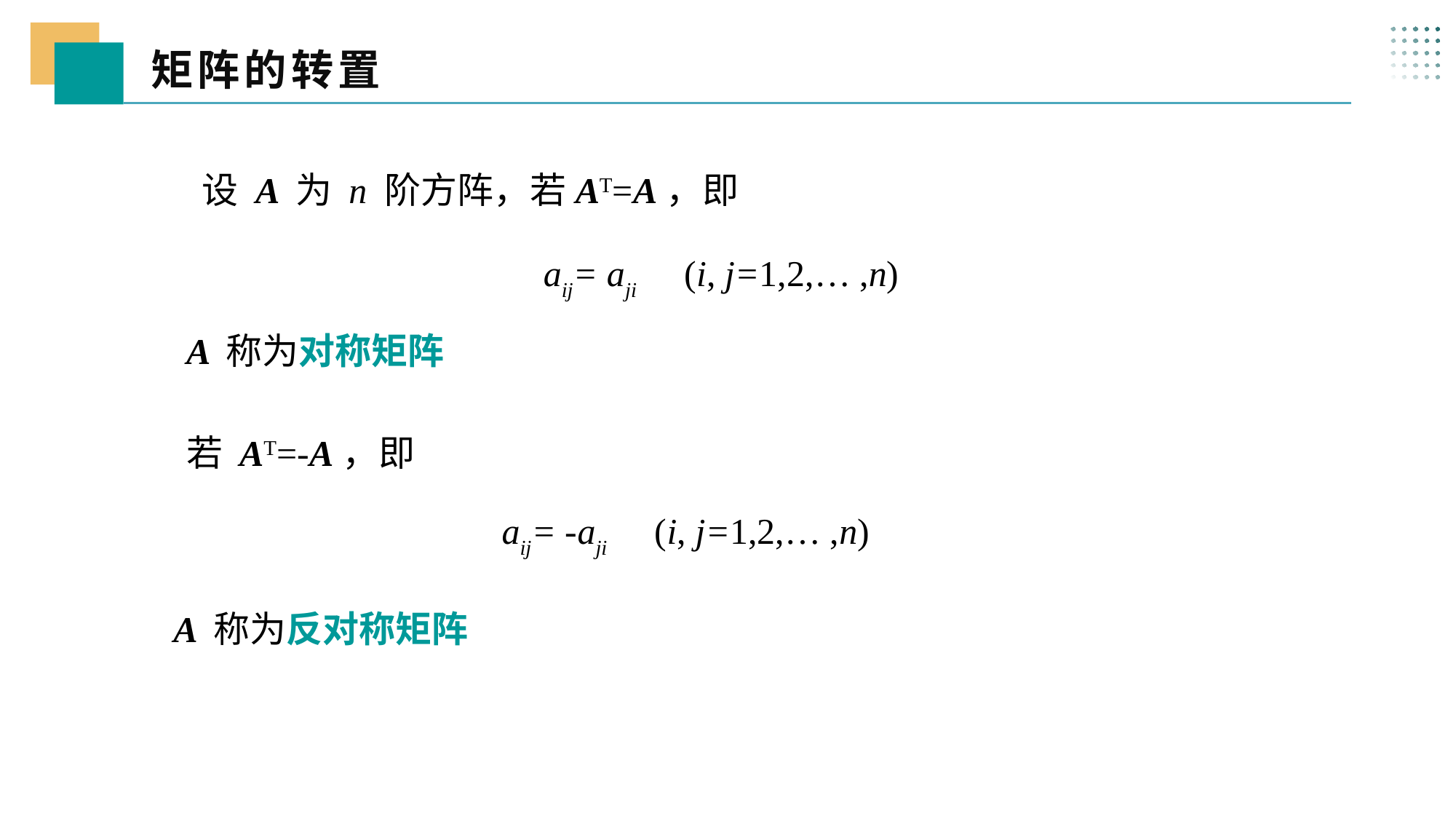

矩阵的转置
 四、
        设 A 为 n 阶方阵，若AT=A，即
aij= aji         (i, j=1,2,… ,n)
A 称为对称矩阵
若 AT=-A，即
aij= -aji         (i, j=1,2,… ,n)
A 称为反对称矩阵